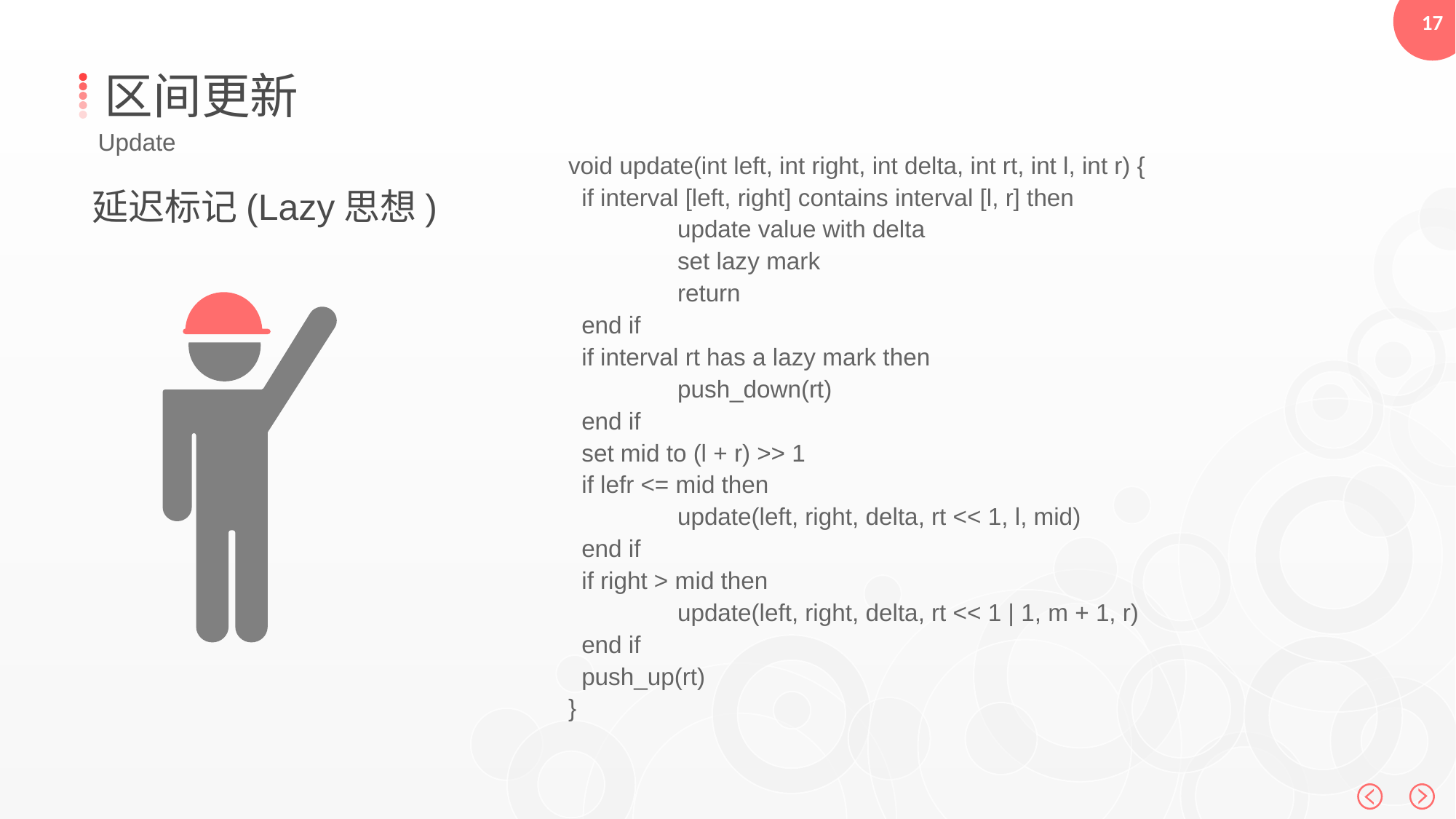

区间更新
Update
void update(int left, int right, int delta, int rt, int l, int r) {
  if interval [left, right] contains interval [l, r] then
  	update value with delta
  	set lazy mark
  	return
  end if
  if interval rt has a lazy mark then
  	push_down(rt)
  end if
  set mid to (l + r) >> 1
  if lefr <= mid then
  	update(left, right, delta, rt << 1, l, mid)
  end if
  if right > mid then
  	update(left, right, delta, rt << 1 | 1, m + 1, r)
  end if
  push_up(rt)
}
延迟标记(Lazy思想)